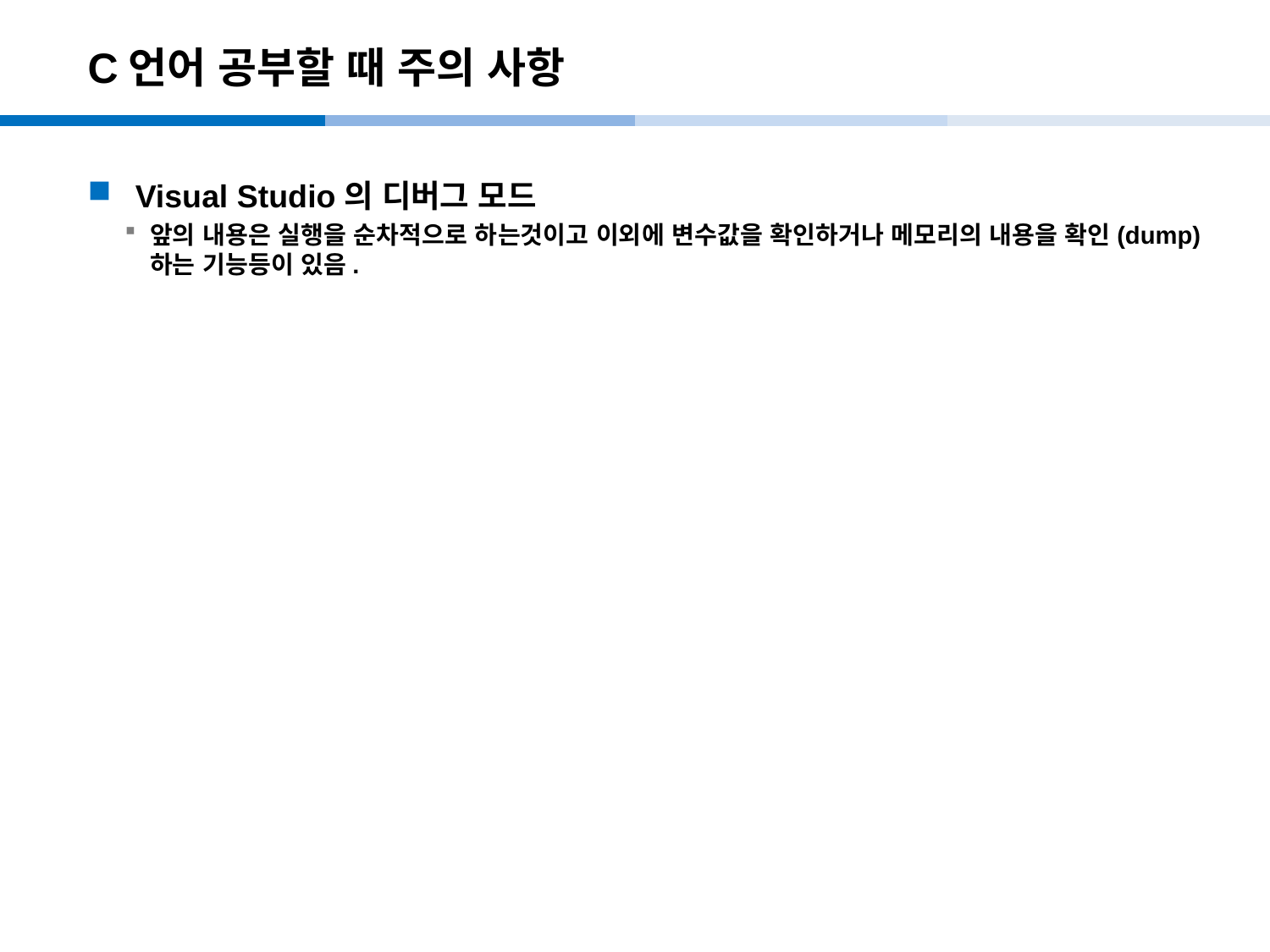

# C언어 공부할 때 주의 사항
Visual Studio의 디버그 모드
앞의 내용은 실행을 순차적으로 하는것이고 이외에 변수값을 확인하거나 메모리의 내용을 확인(dump)하는 기능등이 있음.